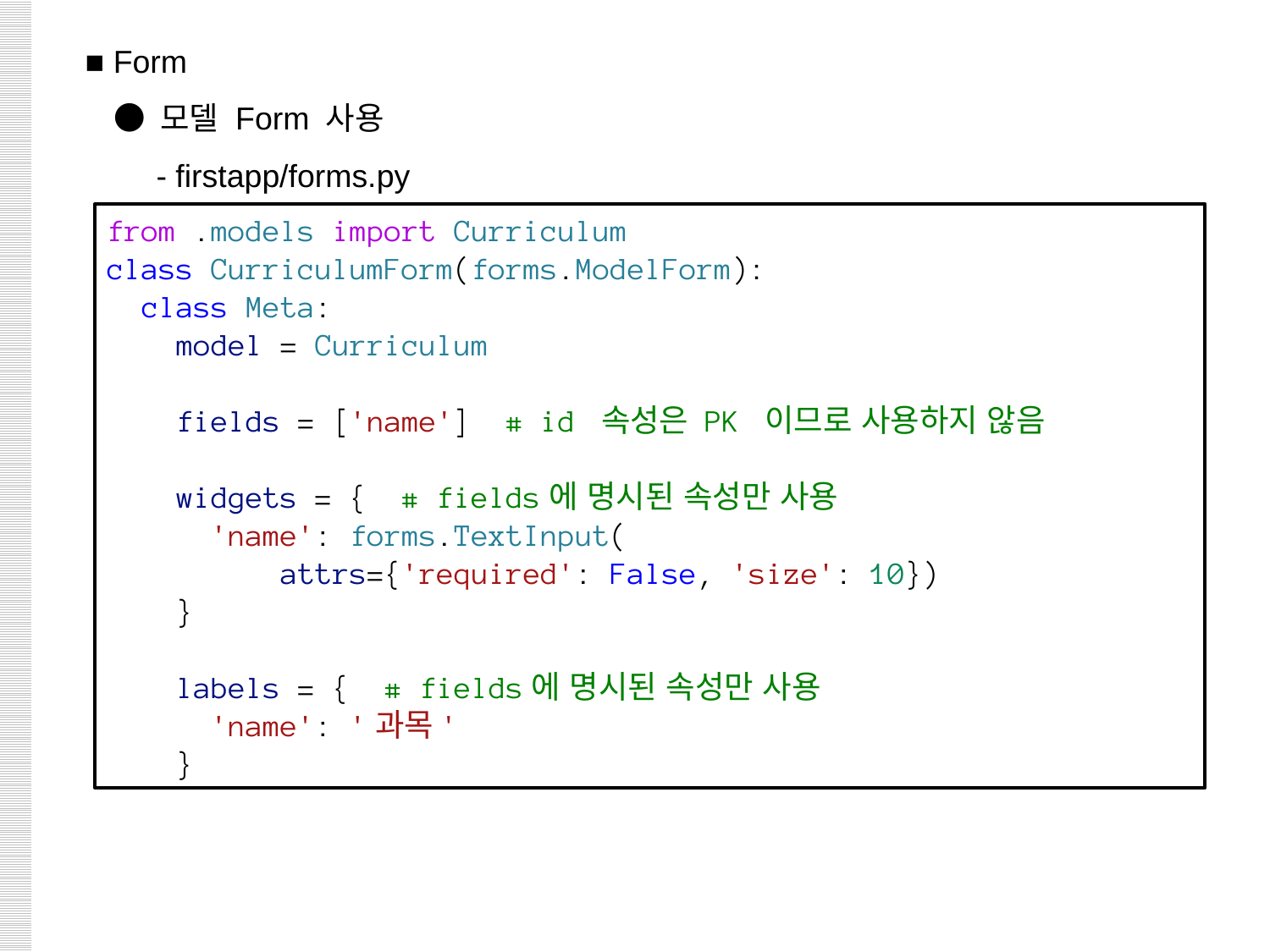

■ Form
    ● 모델 Form 사용
        - firstapp/forms.py
from .models import Curriculum
class CurriculumForm(forms.ModelForm):
  class Meta:
    model = Curriculum

    fields = ['name']  # id 속성은 PK 이므로 사용하지 않음

    widgets = {  # fields에 명시된 속성만 사용
      'name': forms.TextInput(
          attrs={'required': False, 'size': 10})
    }

    labels = {  # fields에 명시된 속성만 사용
      'name': '과목'
    }